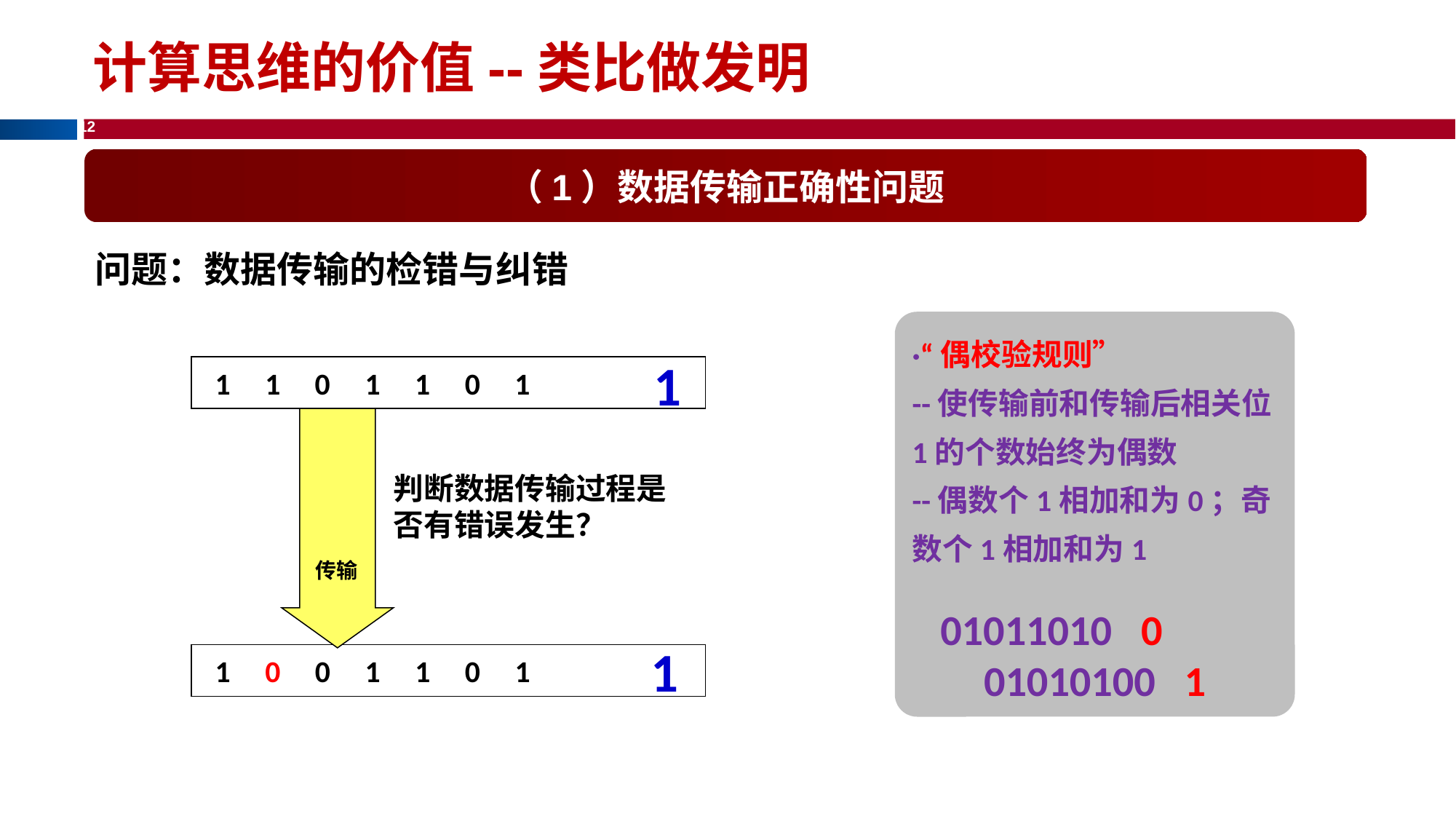

计算思维的价值--类比做发明
（1）数据传输正确性问题
问题：数据传输的检错与纠错
·“偶校验规则”
--使传输前和传输后相关位1的个数始终为偶数
--偶数个1相加和为0；奇数个1相加和为1

01011010   0          01010100   1
1

1     1     0     1     1     0     1

传输
判断数据传输过程是否有错误发生？
1

1     0     0     1     1     0     1